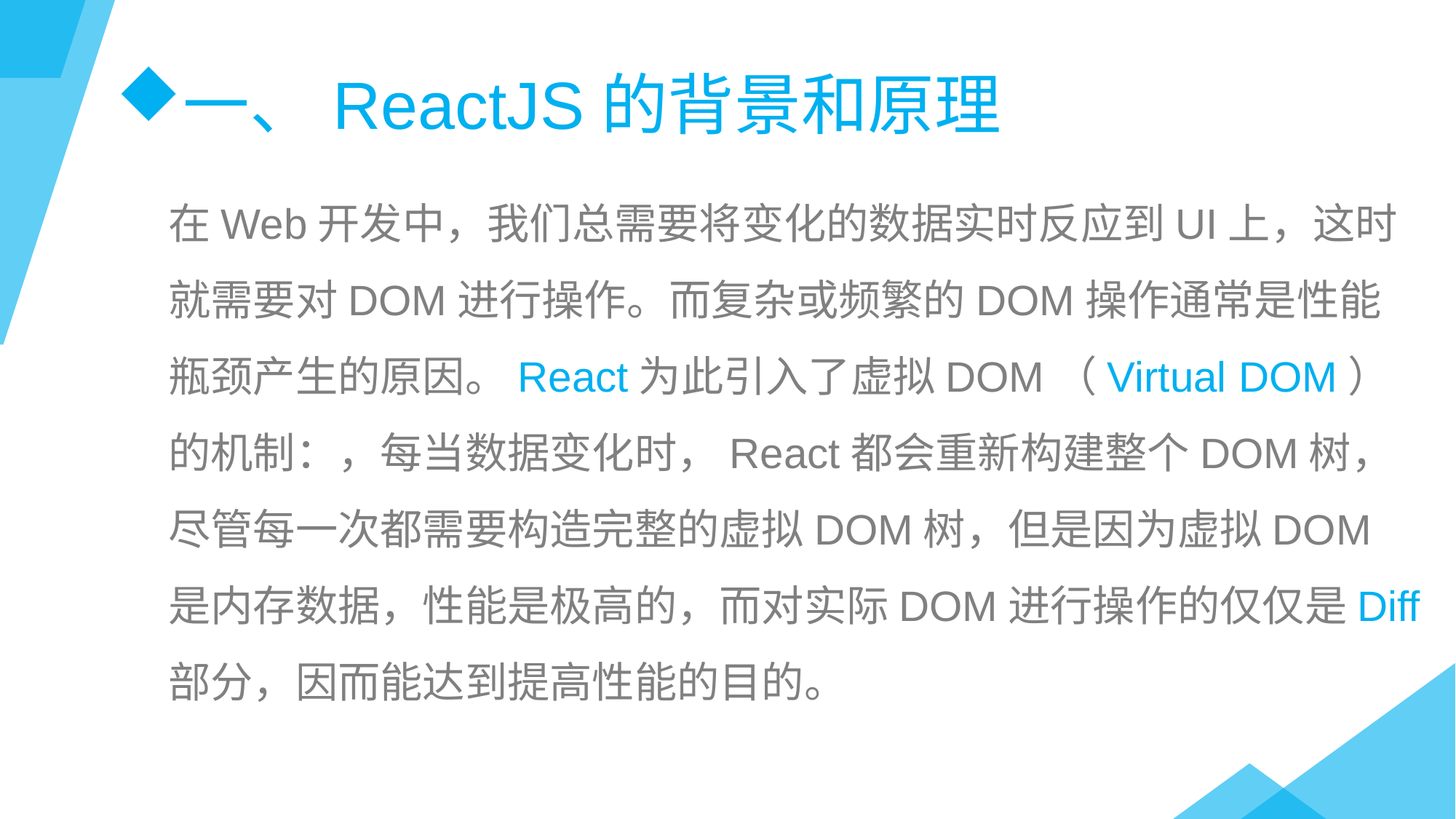

一、ReactJS的背景和原理
在Web开发中，我们总需要将变化的数据实时反应到UI上，这时就需要对DOM进行操作。而复杂或频繁的DOM操作通常是性能瓶颈产生的原因。React为此引入了虚拟DOM（Virtual DOM）的机制：，每当数据变化时，React都会重新构建整个DOM树，尽管每一次都需要构造完整的虚拟DOM树，但是因为虚拟DOM是内存数据，性能是极高的，而对实际DOM进行操作的仅仅是Diff部分，因而能达到提高性能的目的。